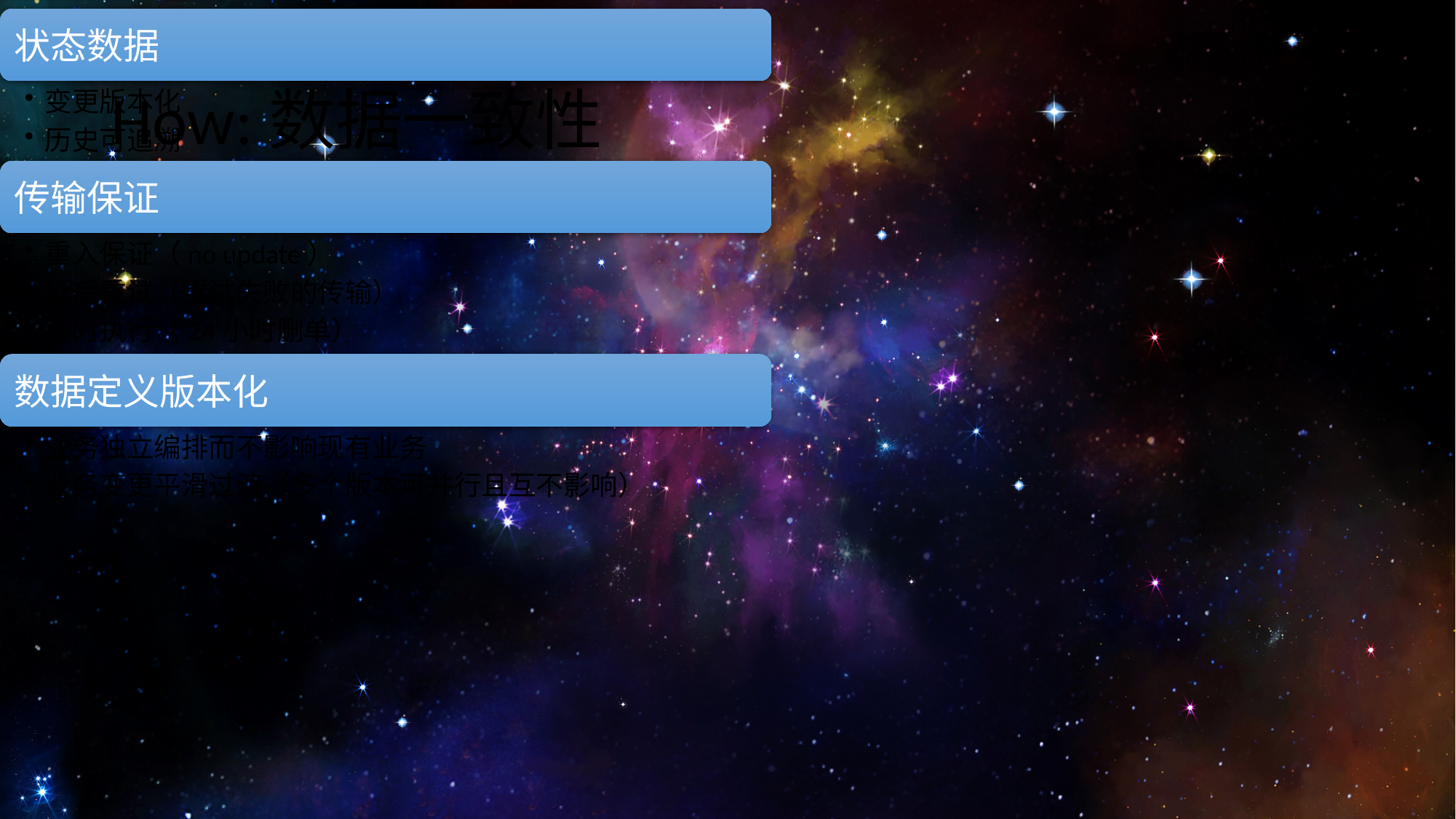

# How:数据一致性
状态数据
变更版本化
历史可追溯
传输保证
重入保证（no update）
延后重试（重试失败的传输）
延时执行（24小时删单）
数据定义版本化
业务独立编排而不影响现有业务
业务变更平滑过渡（多个版本可并行且互不影响）